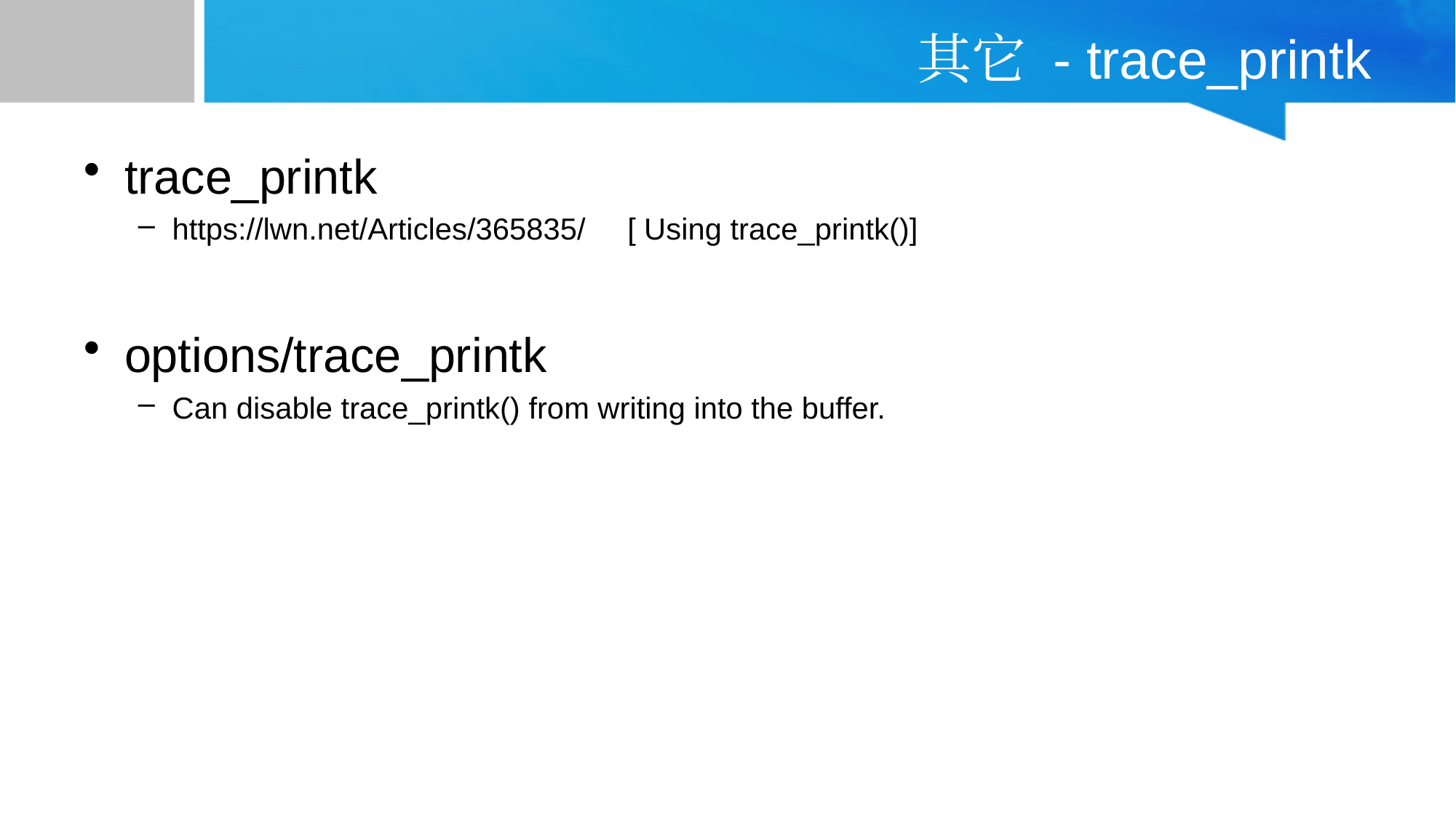

# 其它 - trace_printk
trace_printk
https://lwn.net/Articles/365835/     [ Using trace_printk()]

options/trace_printk
Can disable trace_printk() from writing into the buffer.